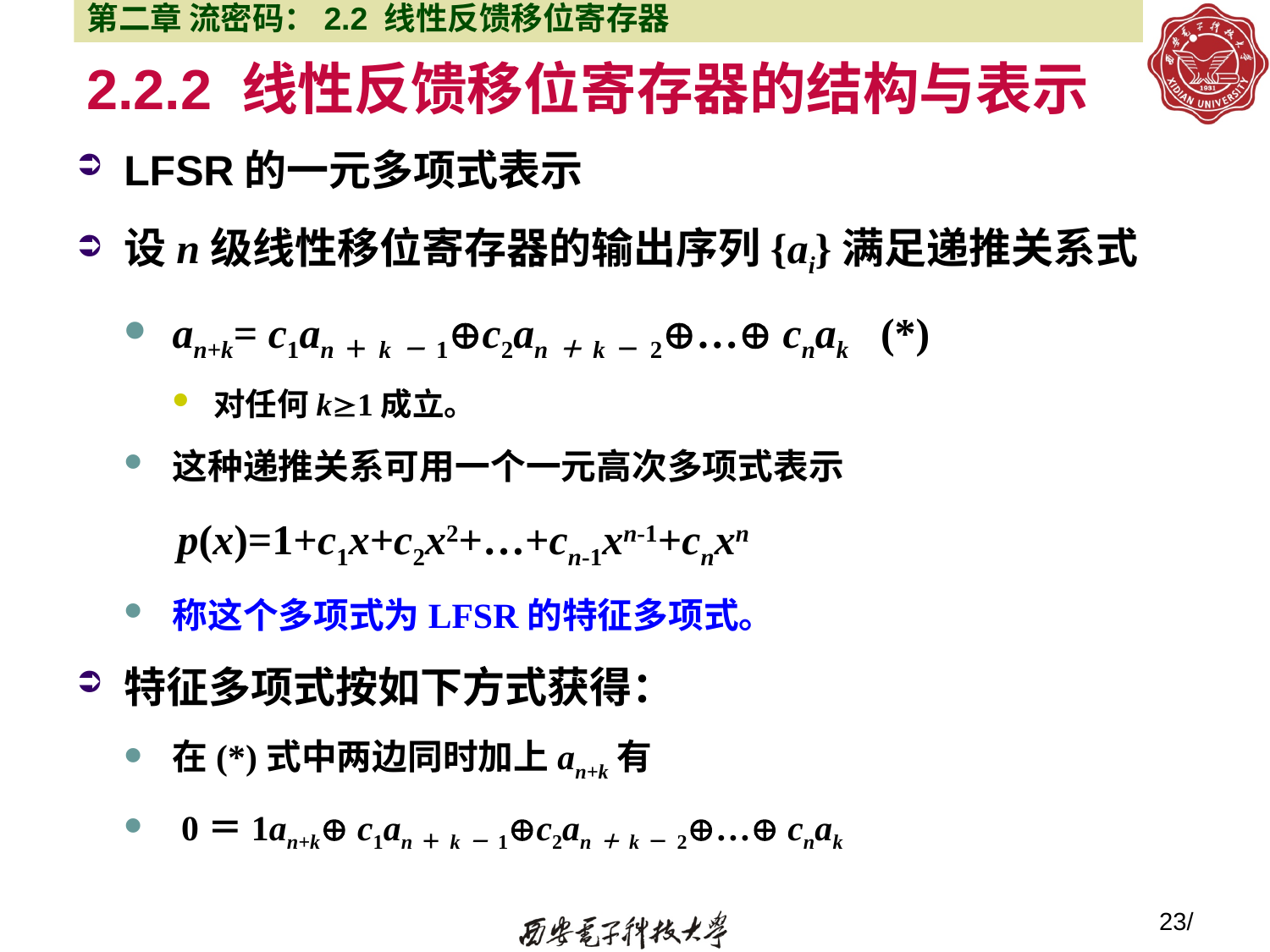

第二章 流密码：2.2 线性反馈移位寄存器
# 2.2.2 线性反馈移位寄存器的结构与表示
LFSR的一元多项式表示
设n级线性移位寄存器的输出序列{ai}满足递推关系式
an+k= c1an＋k－1⊕c2an＋k－2⊕…⊕ cnak   (*)
对任何k≥1成立。
这种递推关系可用一个一元高次多项式表示
      p(x)=1+c1x+c2x2+…+cn-1xn-1+cnxn
称这个多项式为LFSR的特征多项式。
特征多项式按如下方式获得：
在(*)式中两边同时加上an+k有
 0＝1an+k⊕ c1an＋k－1⊕c2an＋k－2⊕…⊕ cnak
23/